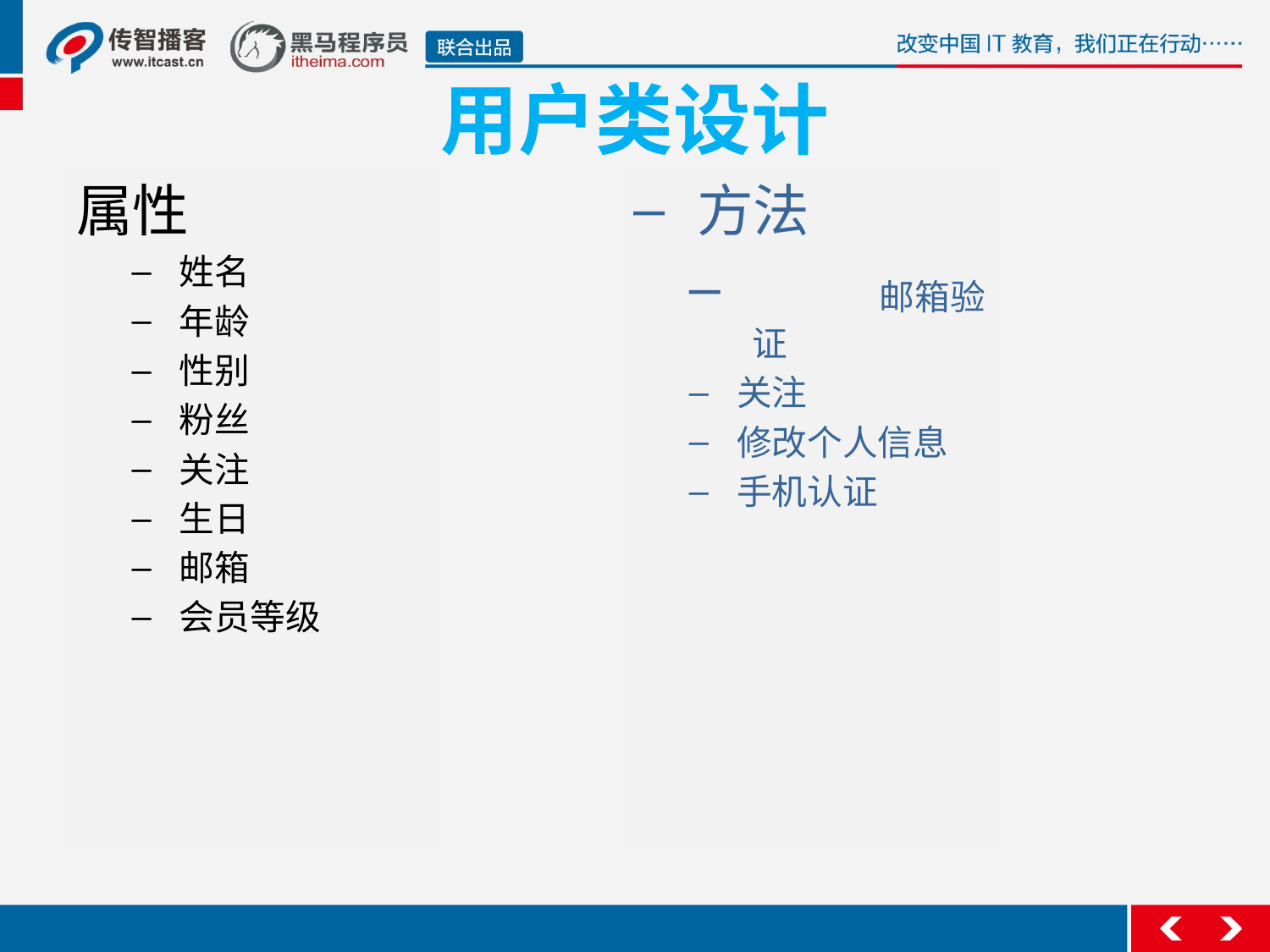

# 用户类设计
属性
姓名
年龄
性别
粉丝
关注
生日
邮箱
会员等级
方法
	邮箱验证
关注
修改个人信息
手机认证